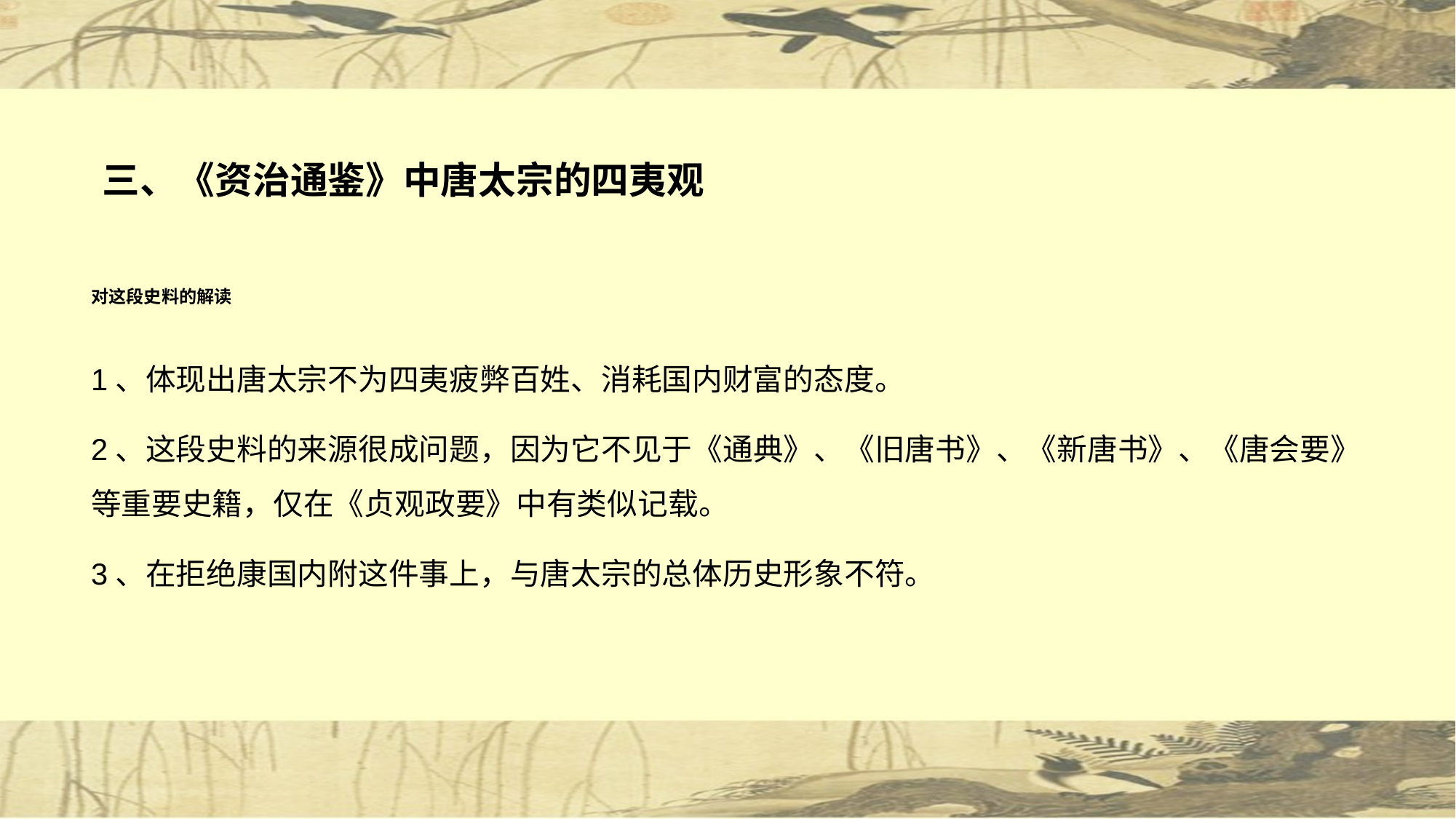

三、《资治通鉴》中唐太宗的四夷观
# 对这段史料的解读
1、体现出唐太宗不为四夷疲弊百姓、消耗国内财富的态度。
2、这段史料的来源很成问题，因为它不见于《通典》、《旧唐书》、《新唐书》、《唐会要》等重要史籍，仅在《贞观政要》中有类似记载。
3、在拒绝康国内附这件事上，与唐太宗的总体历史形象不符。